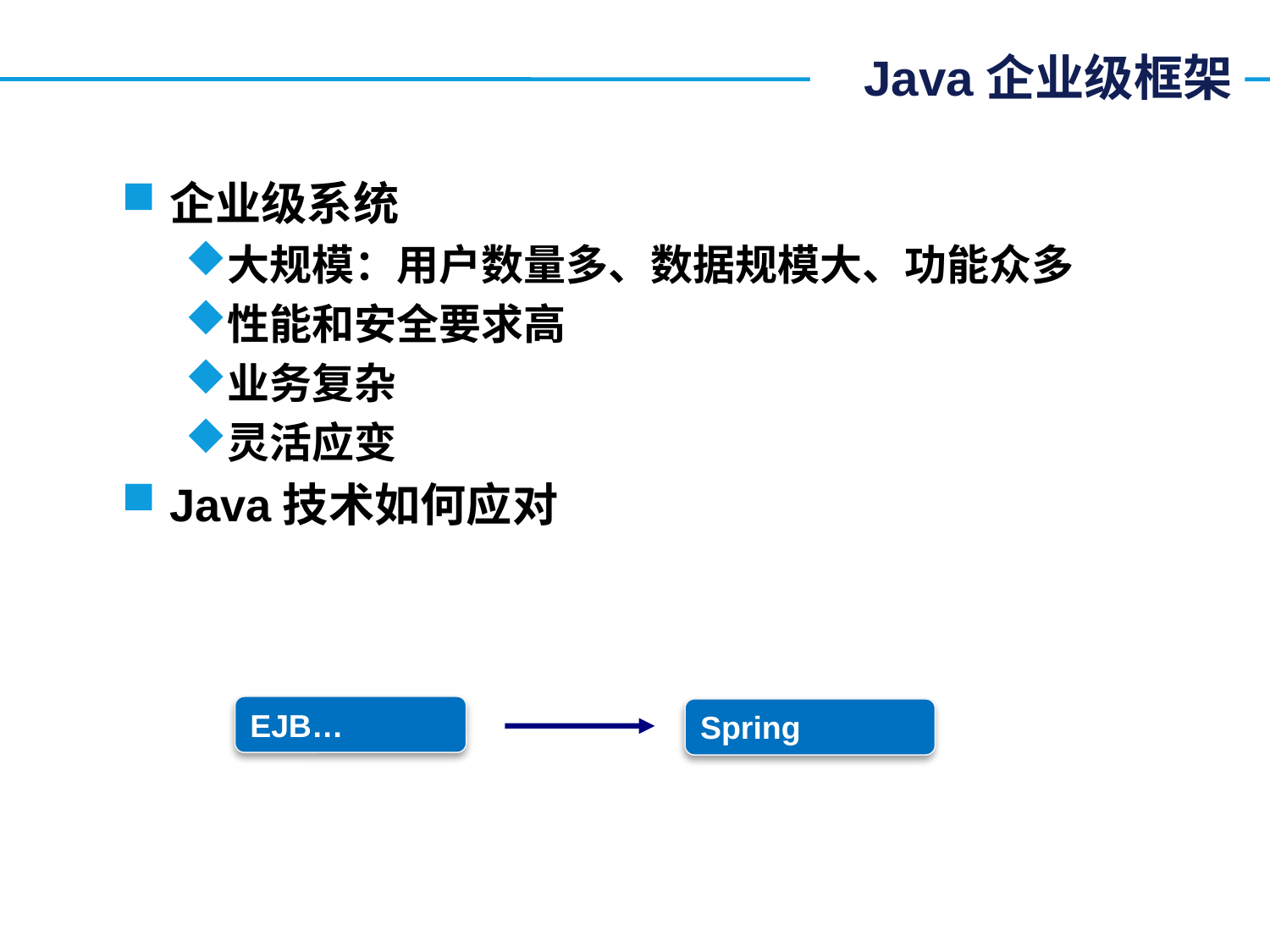

# Java企业级框架
企业级系统
大规模：用户数量多、数据规模大、功能众多
性能和安全要求高
业务复杂
灵活应变
Java技术如何应对

EJB…
Spring